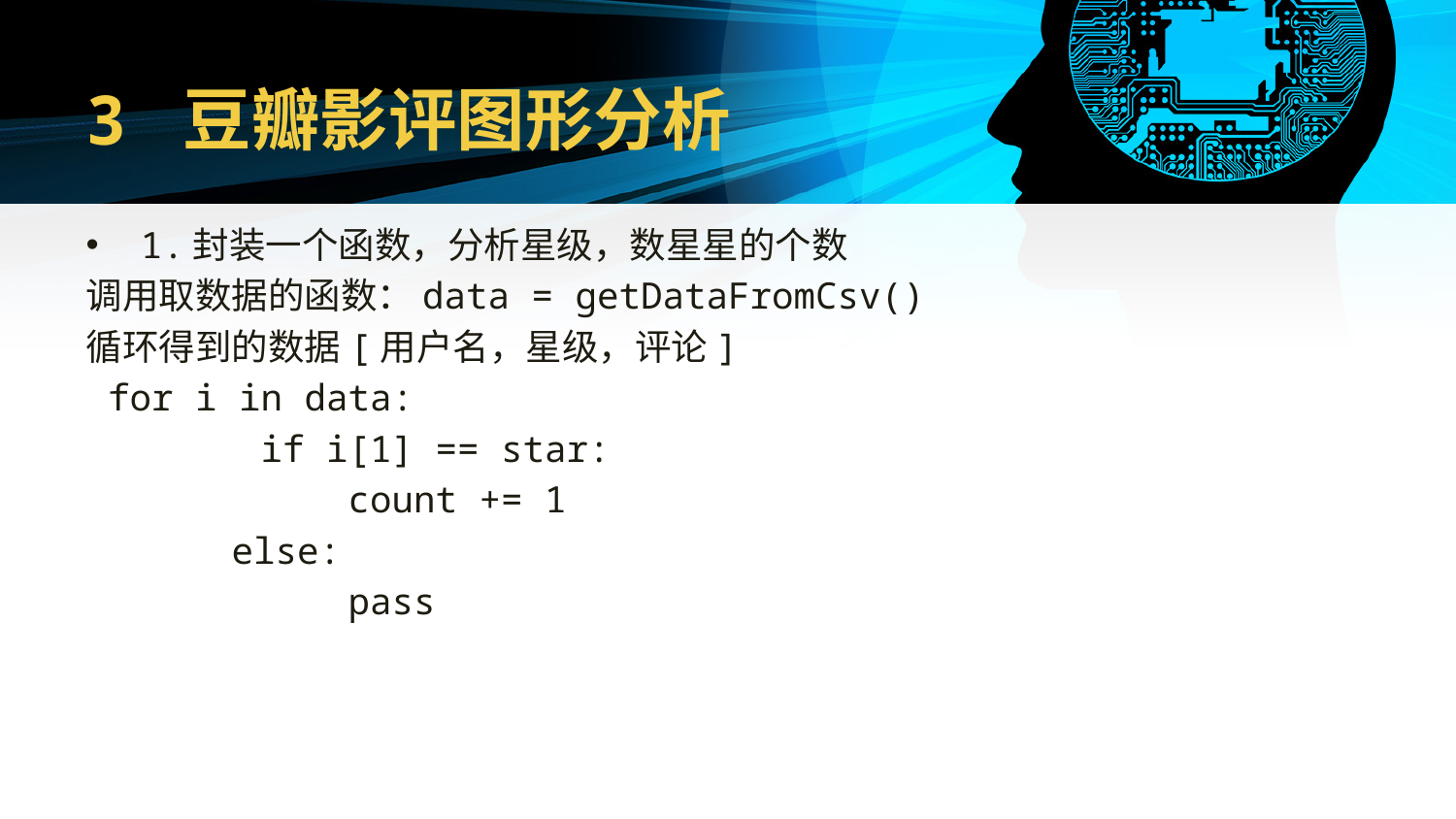

# 3 豆瓣影评图形分析
1.封装一个函数，分析星级，数星星的个数
调用取数据的函数：data = getDataFromCsv()
循环得到的数据[用户名，星级，评论]
 for i in data:
        if i[1] == star:
            count += 1
 	else:
            pass